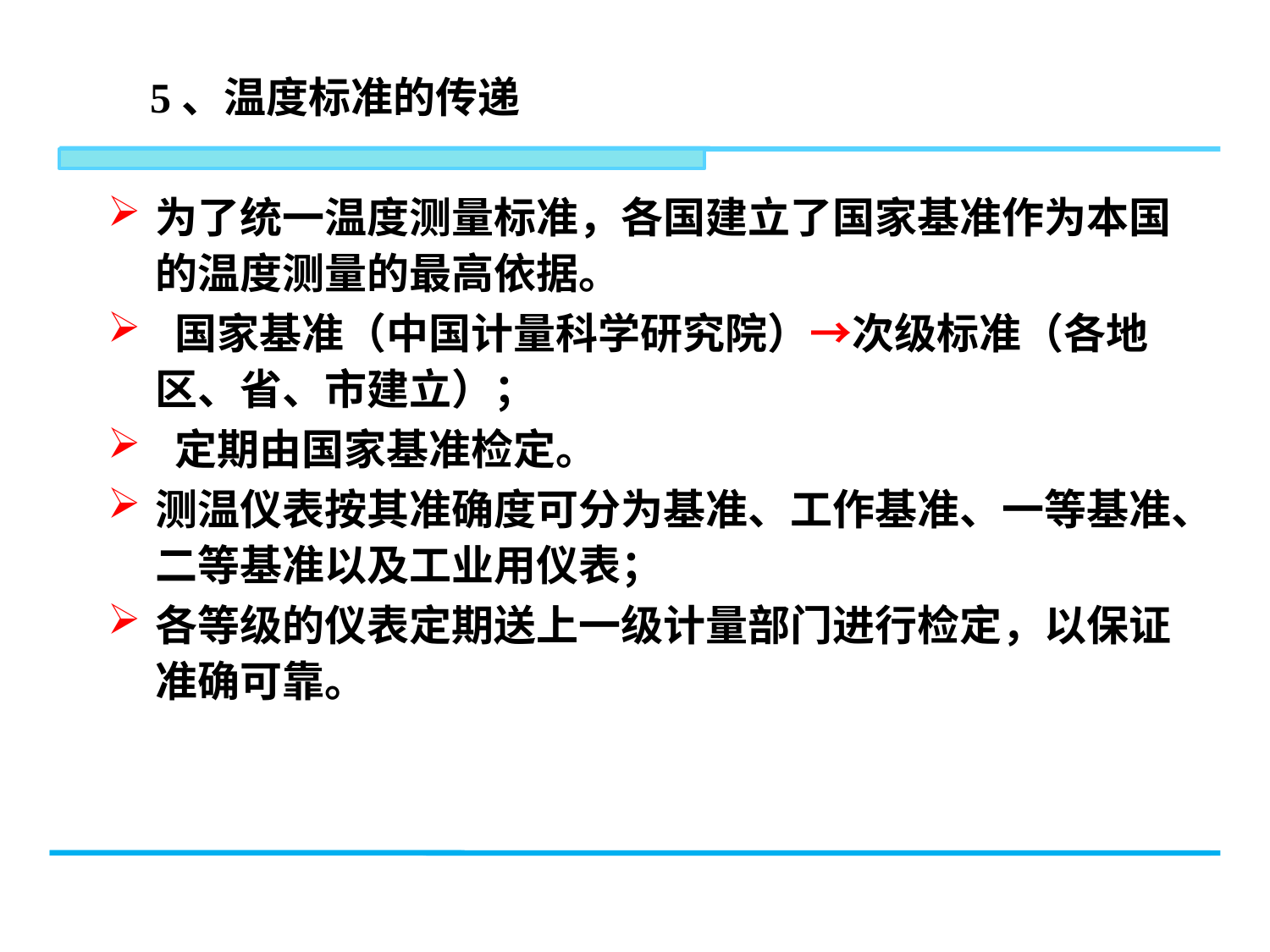

5、温度标准的传递

为了统一温度测量标准，各国建立了国家基准作为本国的温度测量的最高依据。
 国家基准（中国计量科学研究院）→次级标准（各地区、省、市建立）；
 定期由国家基准检定。
测温仪表按其准确度可分为基准、工作基准、一等基准、二等基准以及工业用仪表；
各等级的仪表定期送上一级计量部门进行检定，以保证准确可靠。